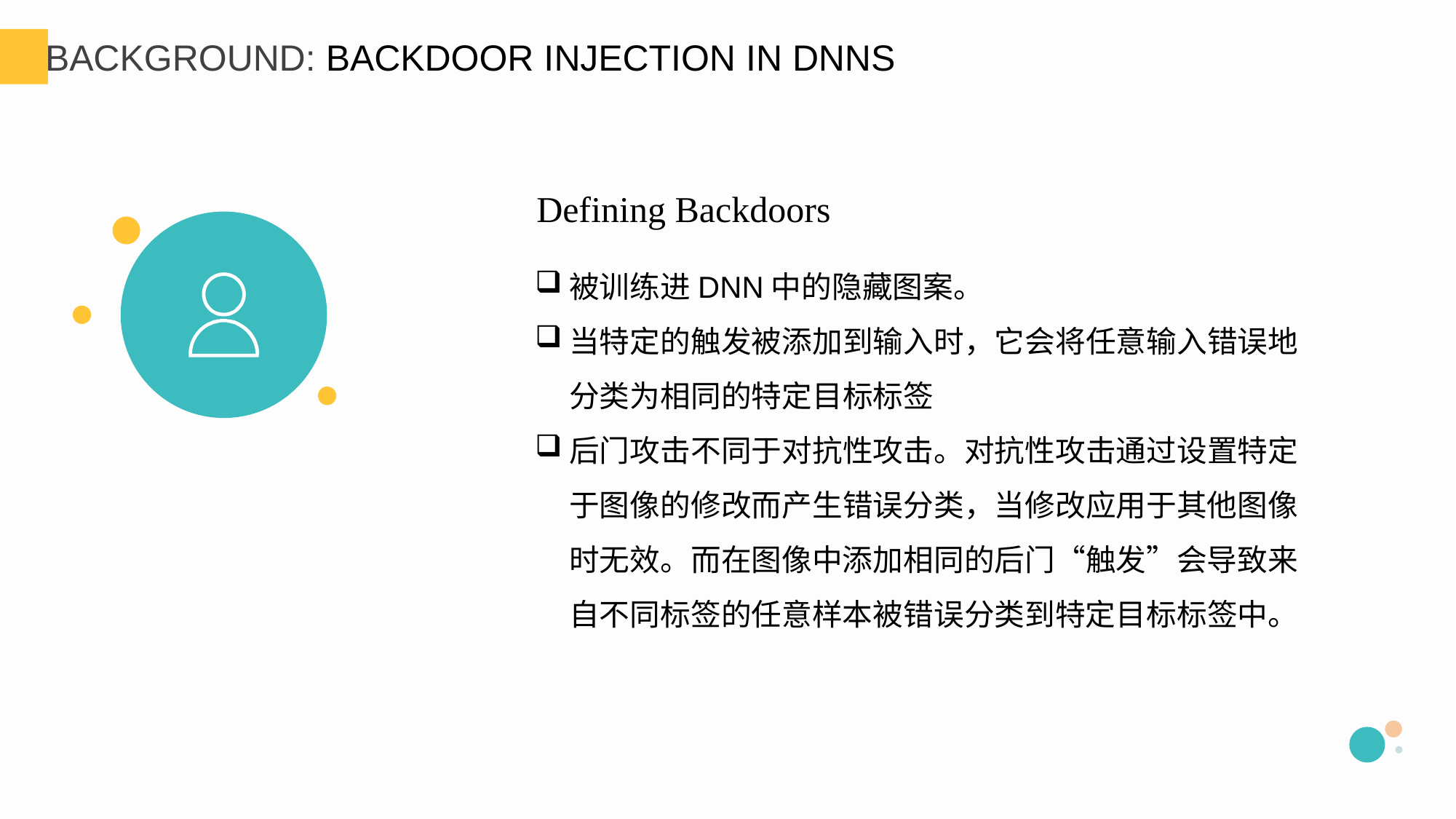

BACKGROUND: BACKDOOR INJECTION IN DNNS
Defining Backdoors

被训练进DNN中的隐藏图案。
当特定的触发被添加到输入时，它会将任意输入错误地分类为相同的特定目标标签
后门攻击不同于对抗性攻击。对抗性攻击通过设置特定于图像的修改而产生错误分类，当修改应用于其他图像时无效。而在图像中添加相同的后门“触发”会导致来自不同标签的任意样本被错误分类到特定目标标签中。

6